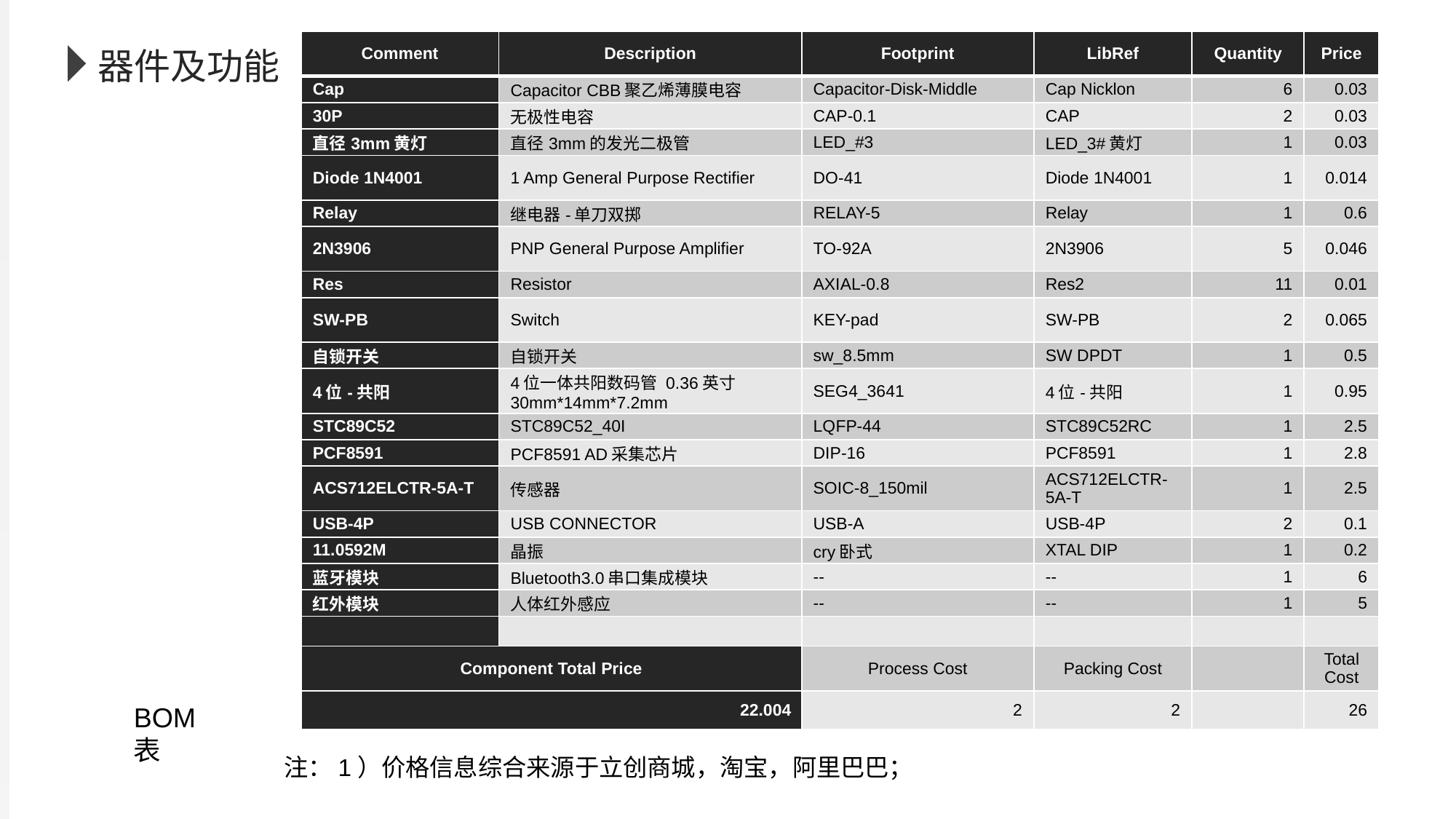

| Comment | Description | Footprint | LibRef | Quantity | Price |
| --- | --- | --- | --- | --- | --- |
| Cap | Capacitor CBB聚乙烯薄膜电容 | Capacitor-Disk-Middle | Cap Nicklon | 6 | 0.03 |
| 30P | 无极性电容 | CAP-0.1 | CAP | 2 | 0.03 |
| 直径3mm黄灯 | 直径3mm的发光二极管 | LED\_#3 | LED\_3#黄灯 | 1 | 0.03 |
| Diode 1N4001 | 1 Amp General Purpose Rectifier | DO-41 | Diode 1N4001 | 1 | 0.014 |
| Relay | 继电器-单刀双掷 | RELAY-5 | Relay | 1 | 0.6 |
| 2N3906 | PNP General Purpose Amplifier | TO-92A | 2N3906 | 5 | 0.046 |
| Res | Resistor | AXIAL-0.8 | Res2 | 11 | 0.01 |
| SW-PB | Switch | KEY-pad | SW-PB | 2 | 0.065 |
| 自锁开关 | 自锁开关 | sw\_8.5mm | SW DPDT | 1 | 0.5 |
| 4位-共阳 | 4位一体共阳数码管 0.36英寸30mm\*14mm\*7.2mm | SEG4\_3641 | 4位-共阳 | 1 | 0.95 |
| STC89C52 | STC89C52\_40I | LQFP-44 | STC89C52RC | 1 | 2.5 |
| PCF8591 | PCF8591 AD采集芯片 | DIP-16 | PCF8591 | 1 | 2.8 |
| ACS712ELCTR-5A-T | 传感器 | SOIC-8\_150mil | ACS712ELCTR-5A-T | 1 | 2.5 |
| USB-4P | USB CONNECTOR | USB-A | USB-4P | 2 | 0.1 |
| 11.0592M | 晶振 | cry卧式 | XTAL DIP | 1 | 0.2 |
| 蓝牙模块 | Bluetooth3.0串口集成模块 | -- | -- | 1 | 6 |
| 红外模块 | 人体红外感应 | -- | -- | 1 | 5 |
|  |  |  |  |  |  |
| Component Total Price |  | Process Cost | Packing Cost |  | Total Cost |
| 22.004 |  | 2 | 2 |  | 26 |
器件及功能

BOM表
注：1）价格信息综合来源于立创商城，淘宝，阿里巴巴；